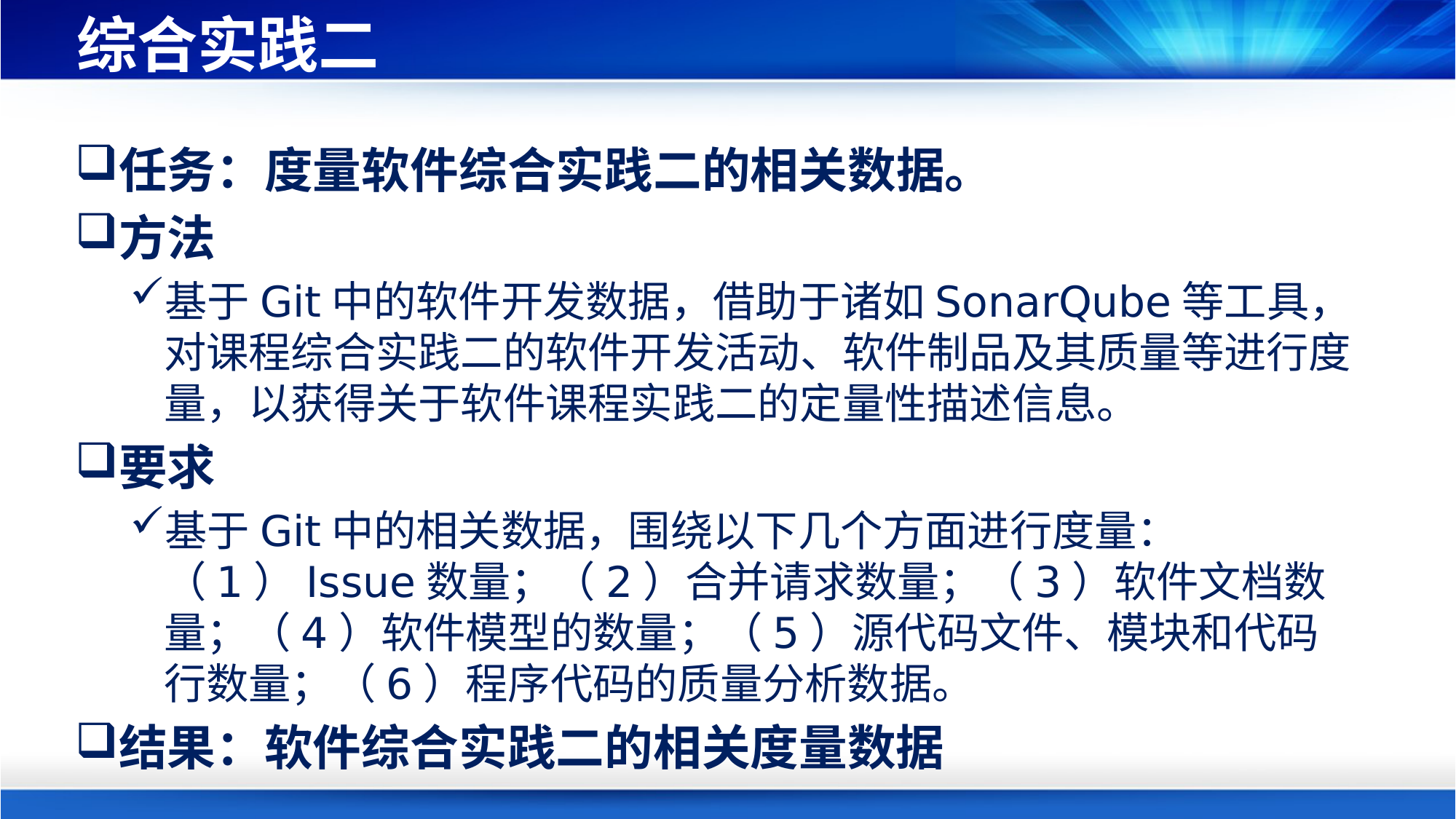

# 综合实践二
任务：度量软件综合实践二的相关数据。
方法
基于Git中的软件开发数据，借助于诸如SonarQube等工具，对课程综合实践二的软件开发活动、软件制品及其质量等进行度量，以获得关于软件课程实践二的定量性描述信息。
要求
基于Git中的相关数据，围绕以下几个方面进行度量：（1）Issue数量；（2）合并请求数量；（3）软件文档数量；（4）软件模型的数量；（5）源代码文件、模块和代码行数量；（6）程序代码的质量分析数据。
结果：软件综合实践二的相关度量数据